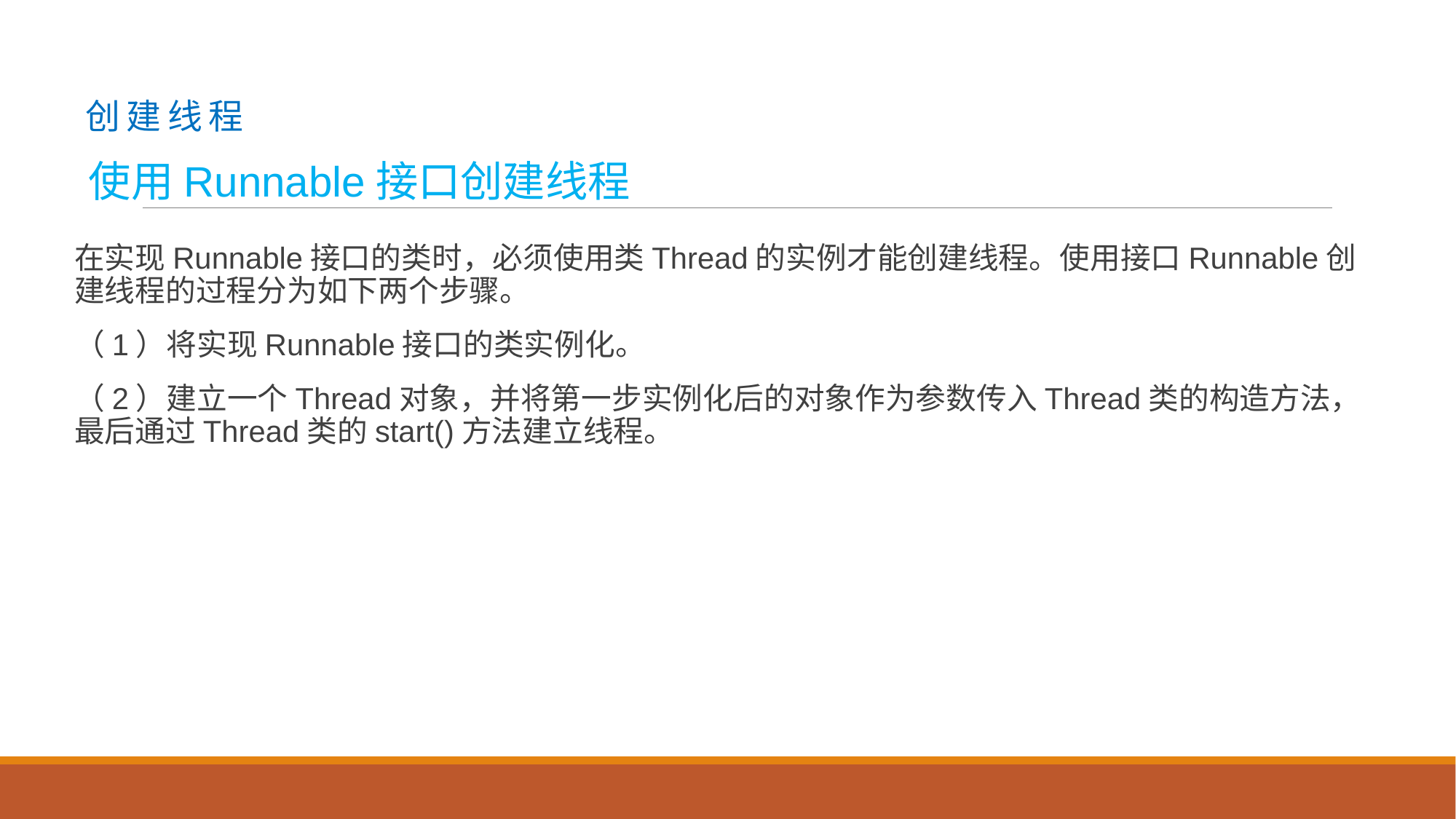

# 创 建 线 程
使用Runnable接口创建线程
在实现Runnable接口的类时，必须使用类Thread的实例才能创建线程。使用接口Runnable创建线程的过程分为如下两个步骤。
（1）将实现Runnable接口的类实例化。
（2）建立一个Thread对象，并将第一步实例化后的对象作为参数传入Thread类的构造方法，最后通过Thread类的start()方法建立线程。